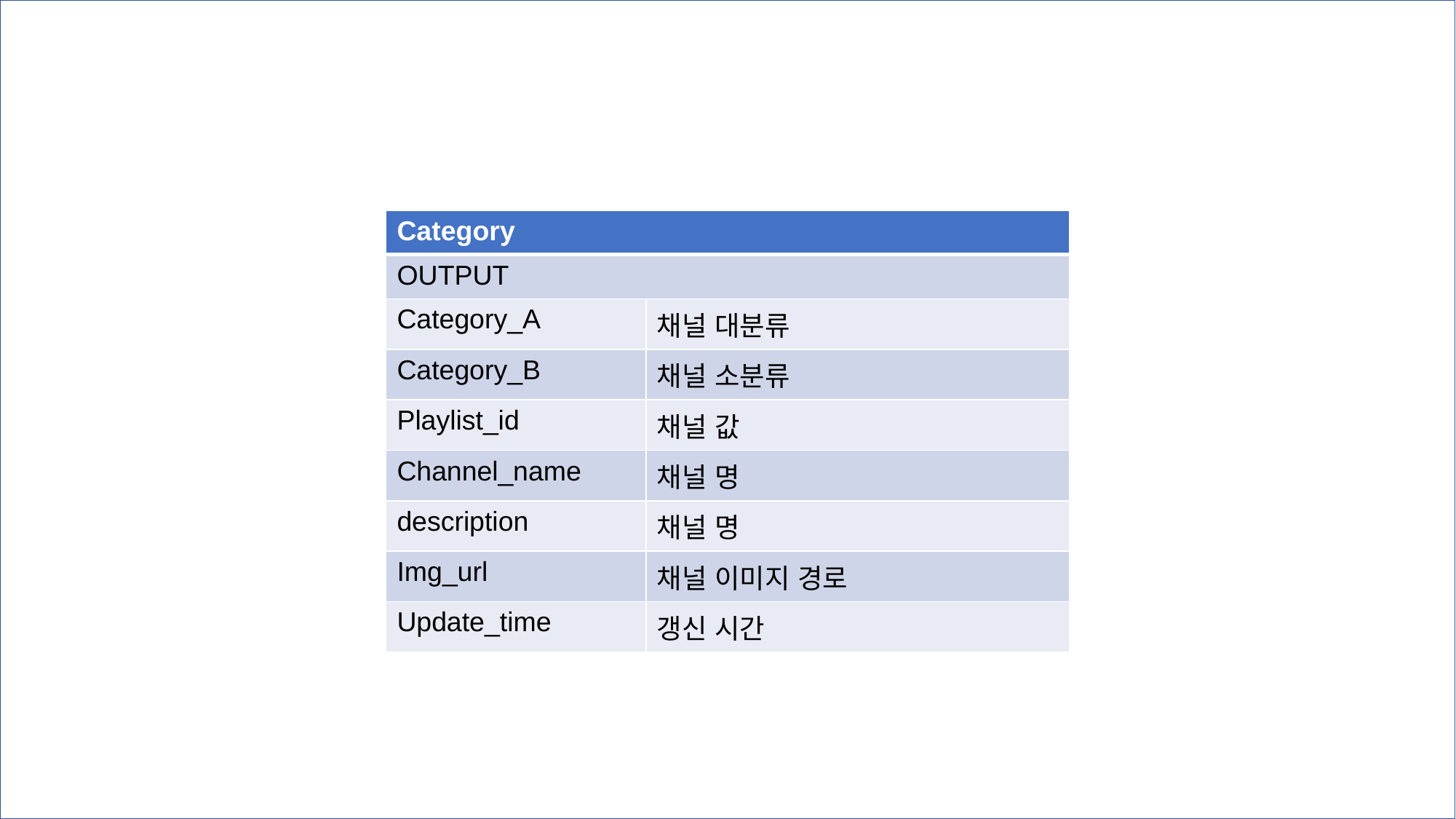

| Category |  |
| --- | --- |
| OUTPUT | POST |
| Category\_A | 채널 대분류 |
| Category\_B | 채널 소분류 |
| Playlist\_id | 채널 값 |
| Channel\_name | 채널 명 |
| description | 채널 명 |
| Img\_url | 채널 이미지 경로 |
| Update\_time | 갱신 시간 |